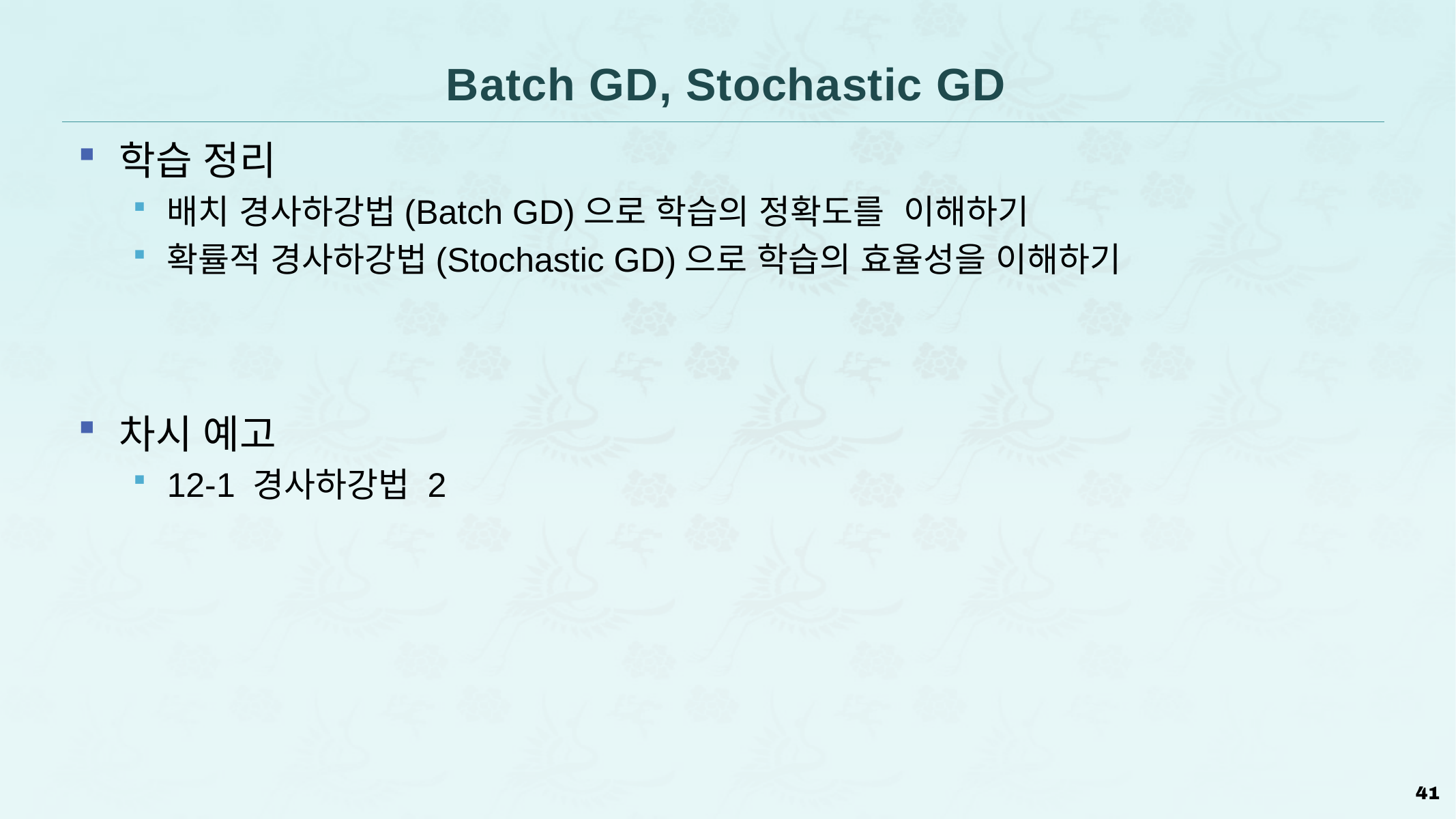

# Batch GD, Stochastic GD
학습 정리
배치 경사하강법(Batch GD)으로 학습의 정확도를  이해하기
확률적 경사하강법(Stochastic GD)으로 학습의 효율성을 이해하기

차시 예고
12-1 경사하강법 2
41